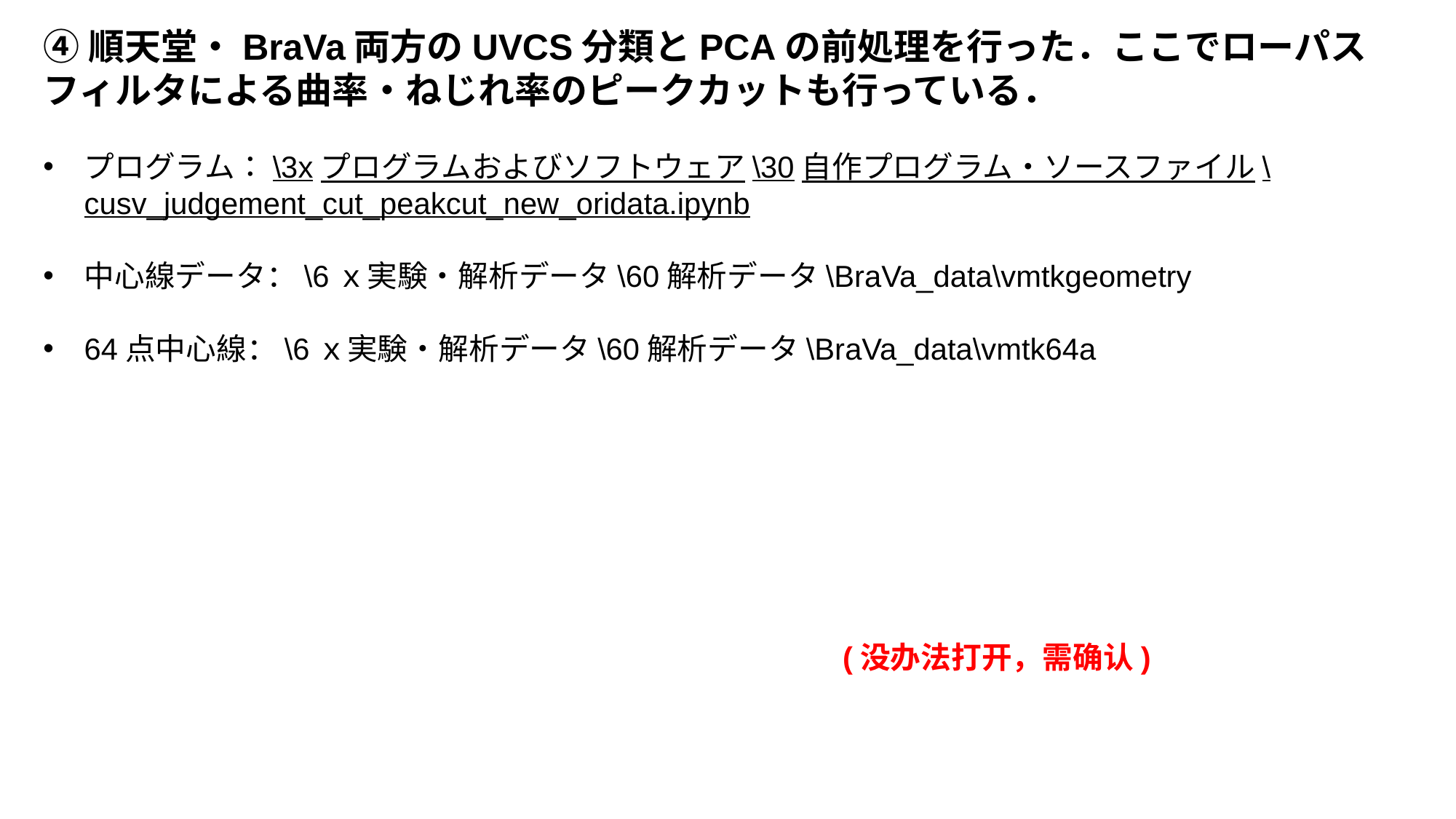

④順天堂・BraVa両方のUVCS分類とPCAの前処理を行った．ここでローパスフィルタによる曲率・ねじれ率のピークカットも行っている．

プログラム：\3xプログラムおよびソフトウェア\30自作プログラム・ソースファイル\cusv_judgement_cut_peakcut_new_oridata.ipynb

中心線データ：\6ｘ実験・解析データ\60解析データ\BraVa_data\vmtkgeometry

64点中心線：\6ｘ実験・解析データ\60解析データ\BraVa_data\vmtk64a
(没办法打开，需确认)